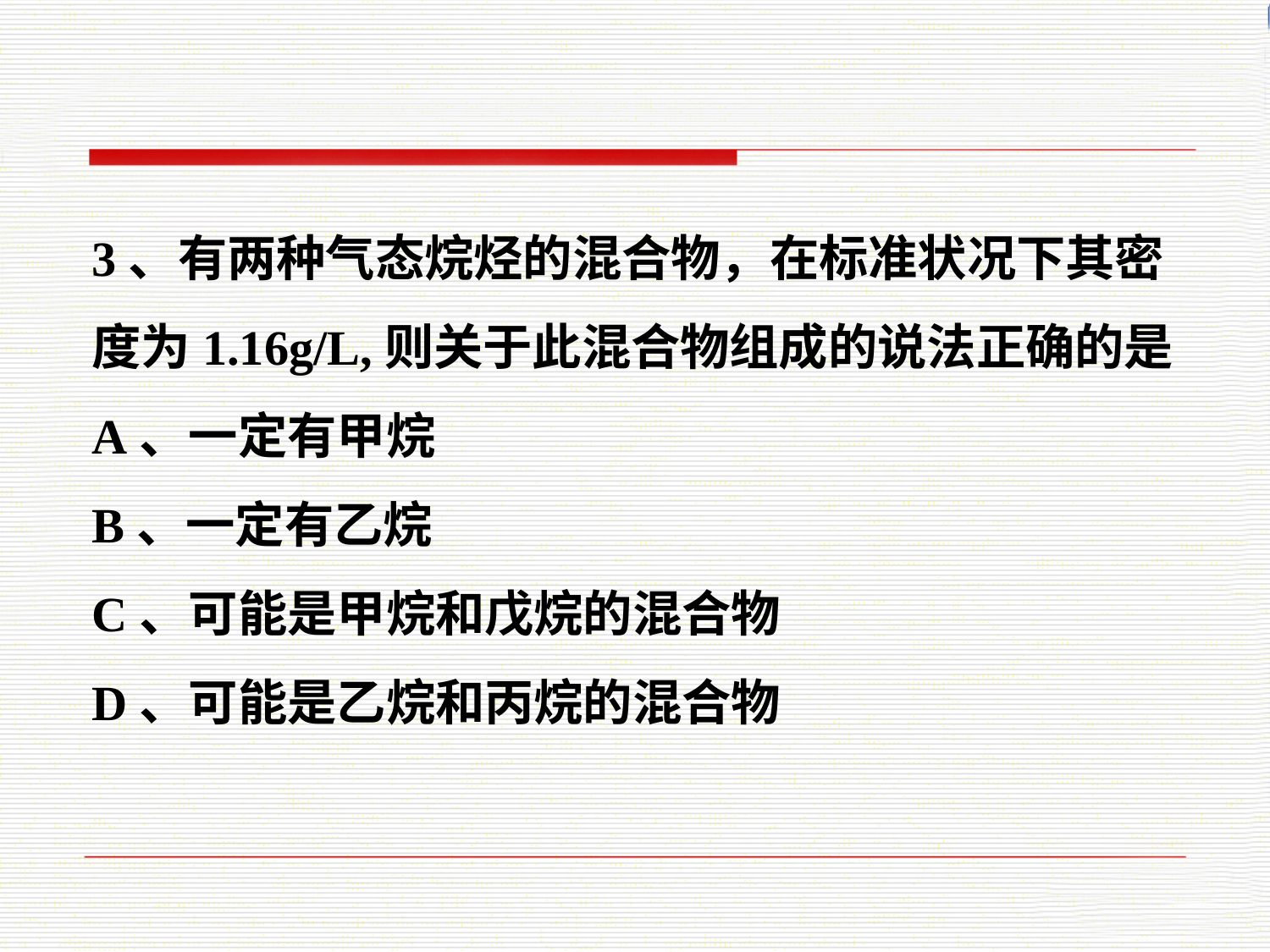

3、有两种气态烷烃的混合物，在标准状况下其密度为1.16g/L,则关于此混合物组成的说法正确的是
A、一定有甲烷
B、一定有乙烷
C、可能是甲烷和戊烷的混合物
D、可能是乙烷和丙烷的混合物